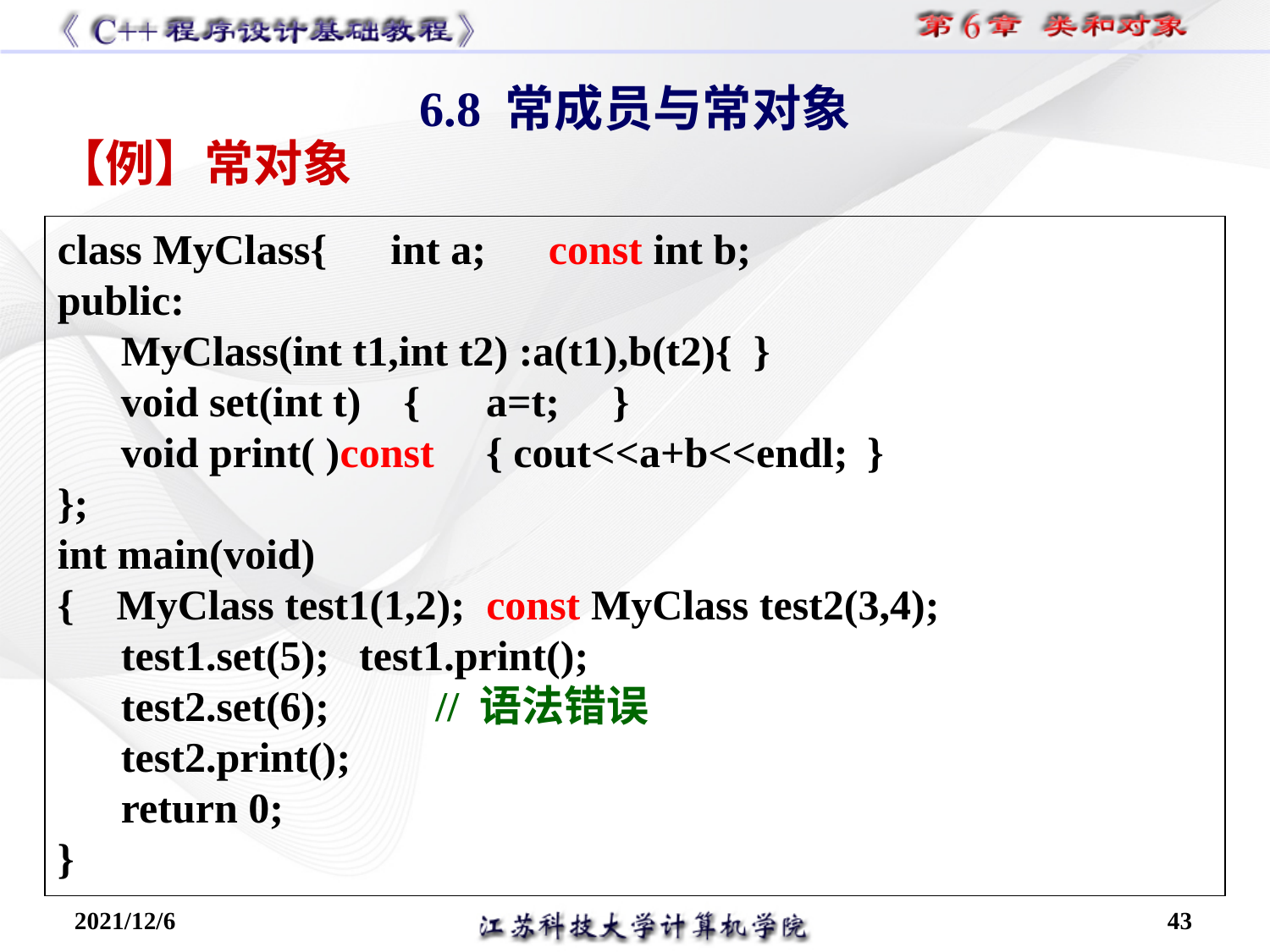

6.8 常成员与常对象
【例】常对象
class MyClass{      int a;       const int b;
public:
      MyClass(int t1,int t2) :a(t1),b(t2){  }
      void set(int t)    {	a=t;     }
      void print( )const	{ cout<<a+b<<endl;	}
};
int main(void)
{    MyClass test1(1,2);  const MyClass test2(3,4);
      test1.set(5);	test1.print();
      test2.set(6);          // 语法错误
      test2.print();
      return 0;
}